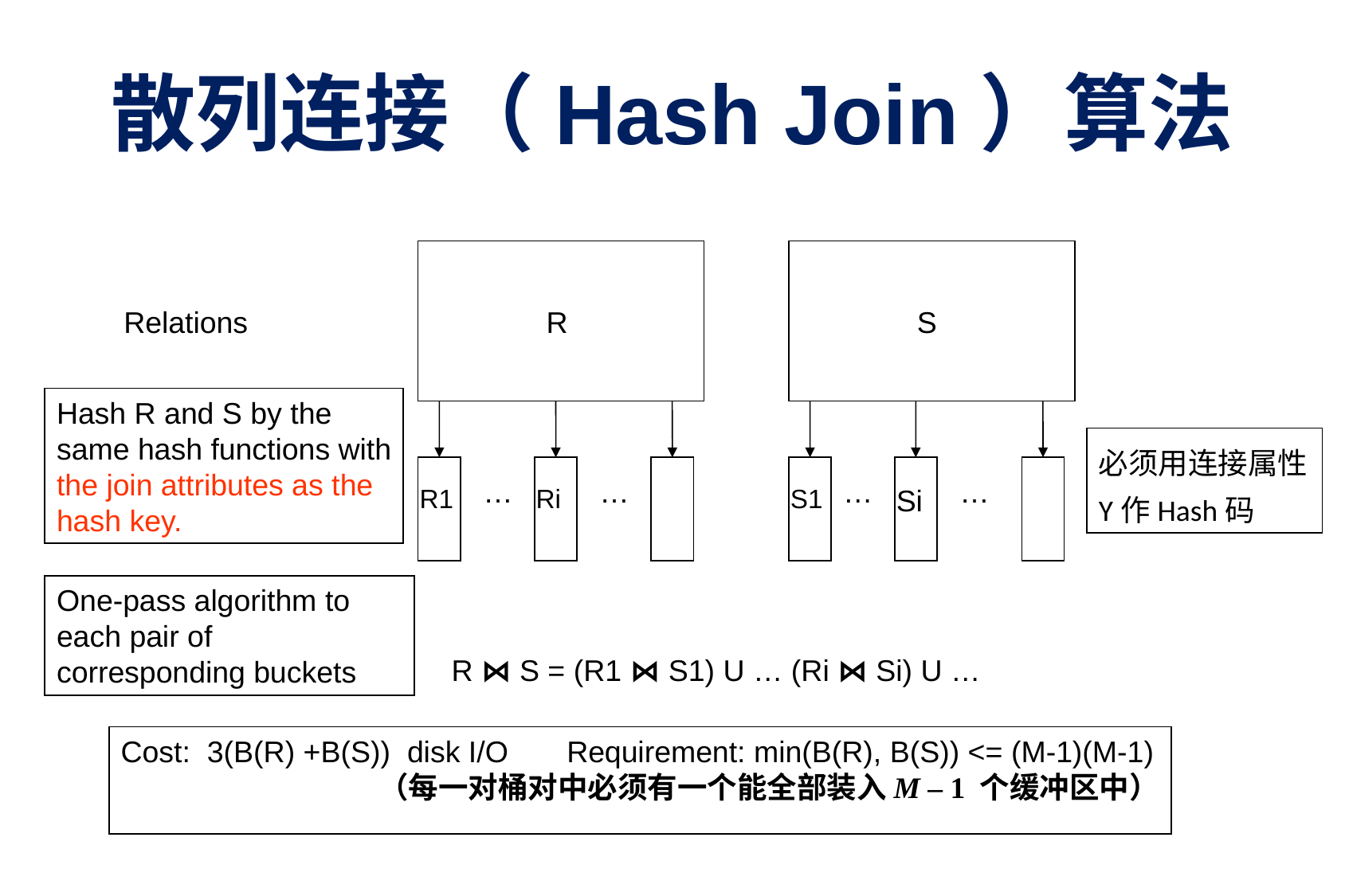

# 散列连接（Hash Join）算法

Relations
R
S
Hash R and S by the same hash functions with the join attributes as the hash key.

必须用连接属性Y作Hash码

…
…
…
…
R1
Ri
S1
Si
One-pass algorithm to each pair of corresponding buckets
 R ⋈ S = (R1 ⋈ S1) U … (Ri ⋈ Si) U …
Cost:  3(B(R) +B(S))  disk I/O       Requirement: min(B(R), B(S)) <= (M-1)(M-1)
                                     （每一对桶对中必须有一个能全部装入M – 1 个缓冲区中）

30